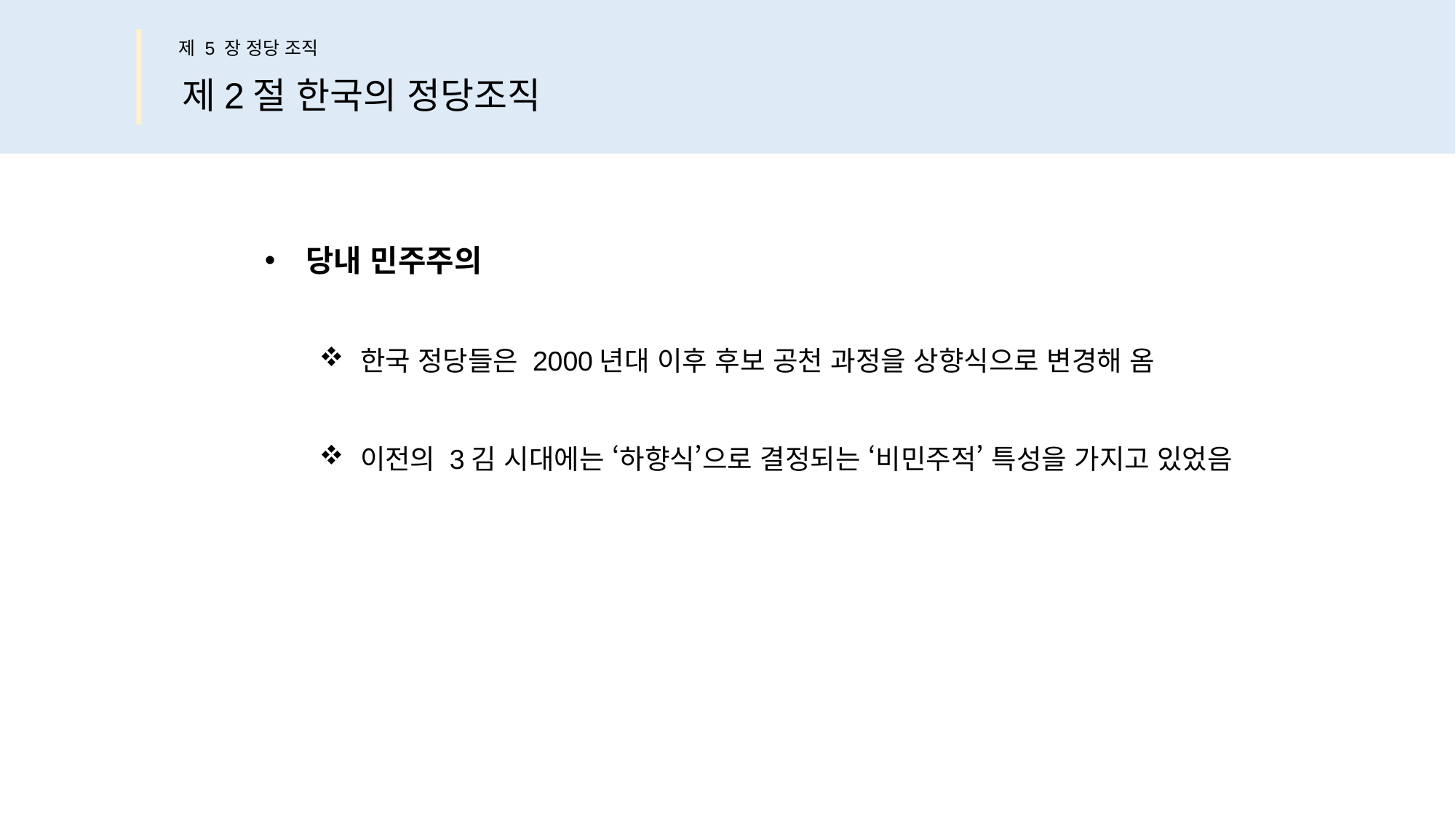

제 5 장 정당 조직
제2절 한국의 정당조직
당내 민주주의

한국 정당들은 2000년대 이후 후보 공천 과정을 상향식으로 변경해 옴

이전의 3김 시대에는 ‘하향식’으로 결정되는 ‘비민주적’ 특성을 가지고 있었음